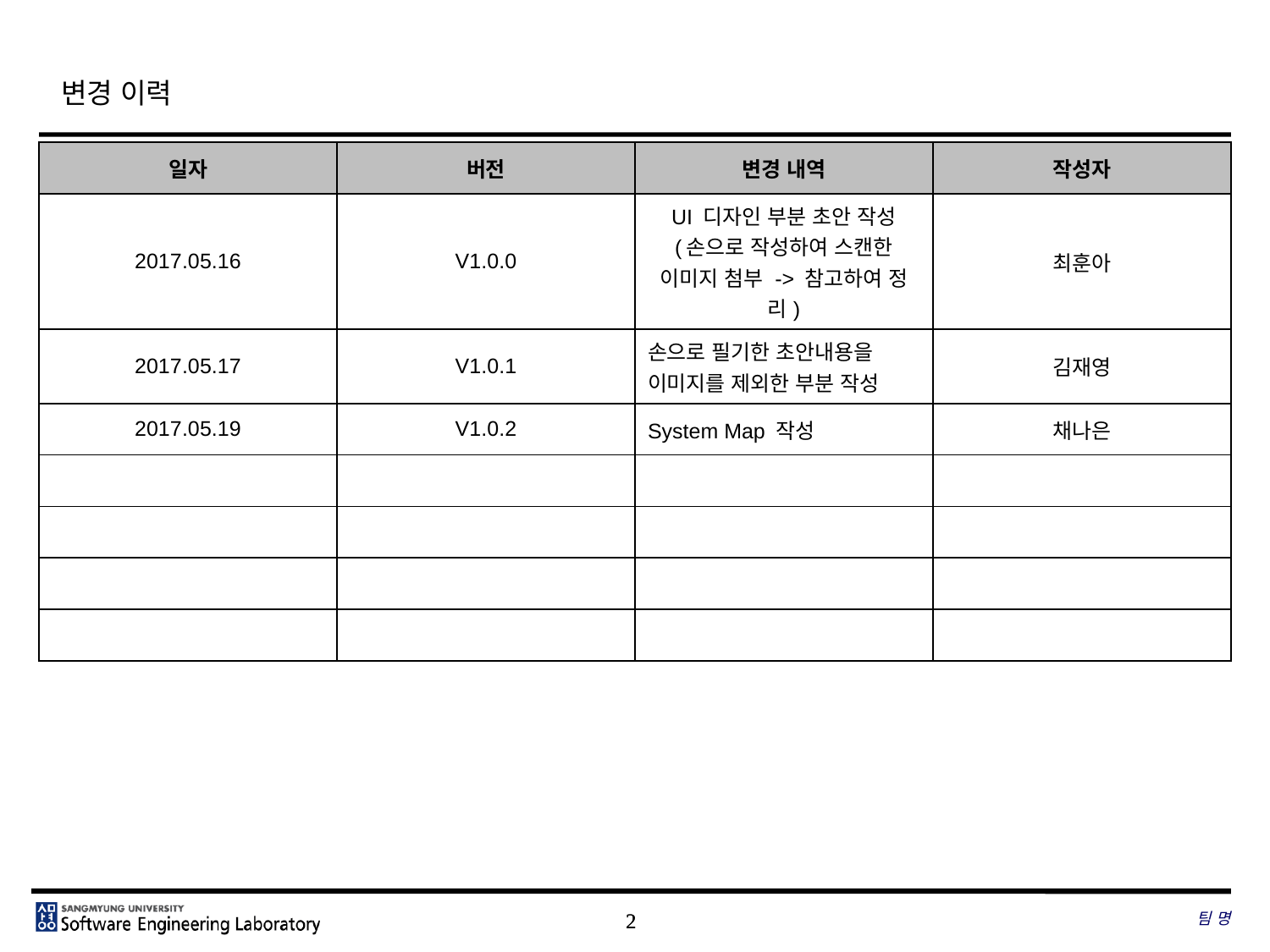

# 변경 이력
| 일자 | 버전 | 변경 내역 | 작성자 |
| --- | --- | --- | --- |
| 2017.05.16 | V1.0.0 | UI 디자인 부분 초안 작성 (손으로 작성하여 스캔한 이미지 첨부 -> 참고하여 정리) | 최훈아 |
| 2017.05.17 | V1.0.1 | 손으로 필기한 초안내용을 이미지를 제외한 부분 작성 | 김재영 |
| 2017.05.19 | V1.0.2 | System Map 작성 | 채나은 |
|  |  |  |  |
|  |  |  |  |
|  |  |  |  |
|  |  |  |  |
팀 명